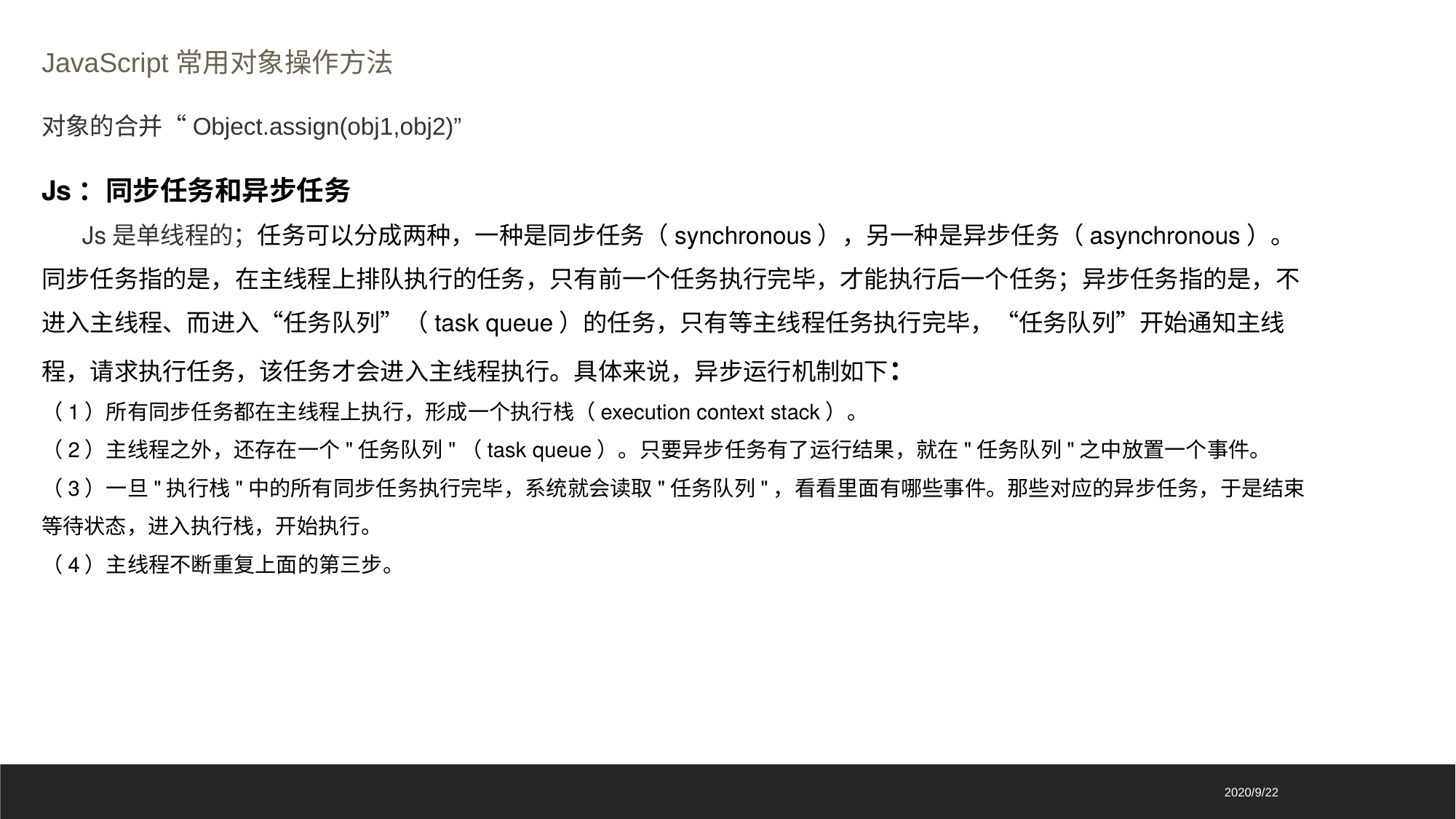

JavaScript常用对象操作方法

对象的合并“Object.assign(obj1,obj2)”

Js：同步任务和异步任务
      Js是单线程的；任务可以分成两种，一种是同步任务（synchronous），另一种是异步任务（asynchronous）。同步任务指的是，在主线程上排队执行的任务，只有前一个任务执行完毕，才能执行后一个任务；异步任务指的是，不进入主线程、而进入“任务队列”（task queue）的任务，只有等主线程任务执行完毕，“任务队列”开始通知主线程，请求执行任务，该任务才会进入主线程执行。具体来说，异步运行机制如下：
（1）所有同步任务都在主线程上执行，形成一个执行栈（execution context stack）。
（2）主线程之外，还存在一个"任务队列"（task queue）。只要异步任务有了运行结果，就在"任务队列"之中放置一个事件。
（3）一旦"执行栈"中的所有同步任务执行完毕，系统就会读取"任务队列"，看看里面有哪些事件。那些对应的异步任务，于是结束等待状态，进入执行栈，开始执行。
（4）主线程不断重复上面的第三步。

2020/9/22